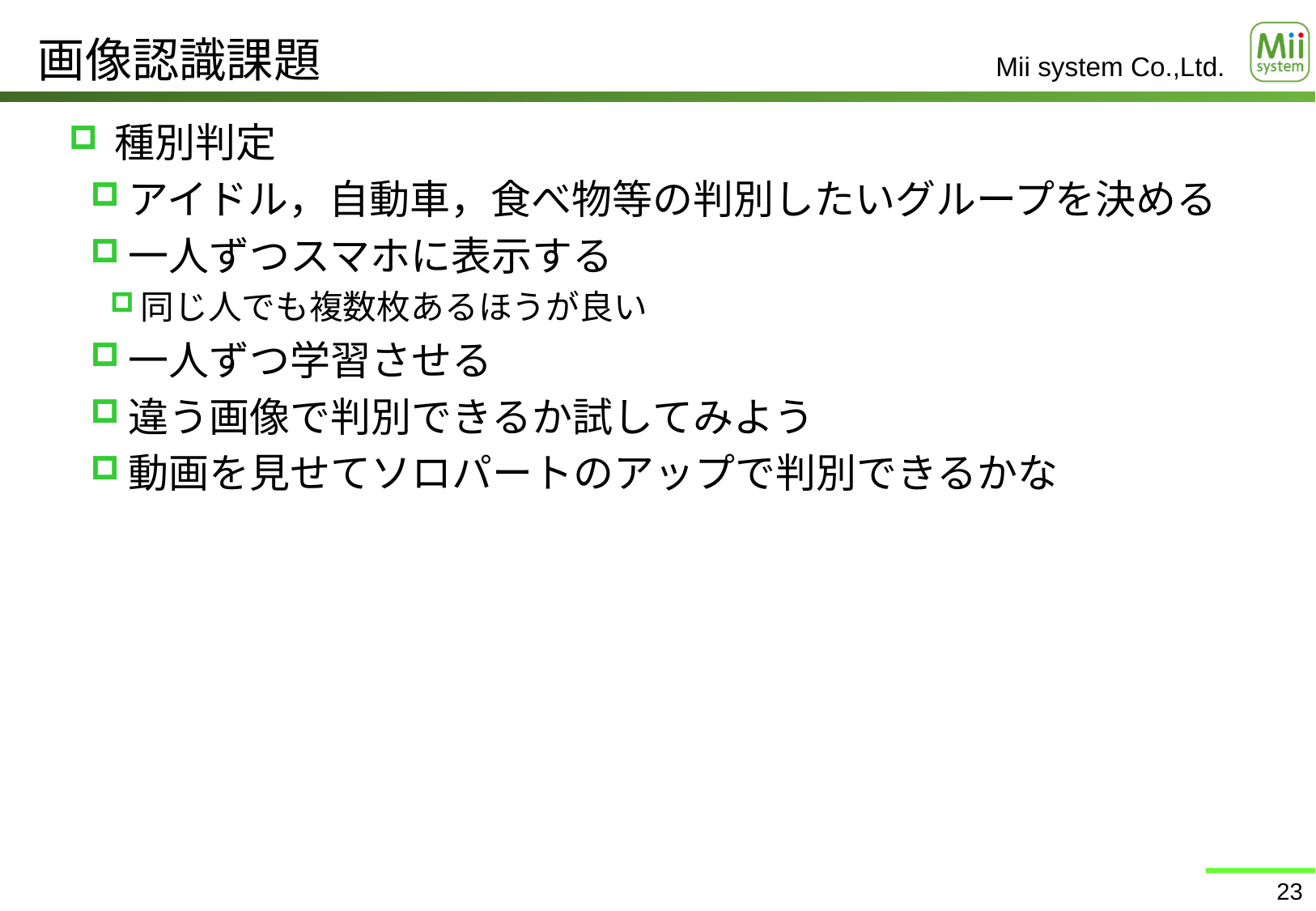

# 画像認識課題
種別判定
アイドル，自動車，食べ物等の判別したいグループを決める
一人ずつスマホに表示する
同じ人でも複数枚あるほうが良い
一人ずつ学習させる
違う画像で判別できるか試してみよう
動画を見せてソロパートのアップで判別できるかな
23